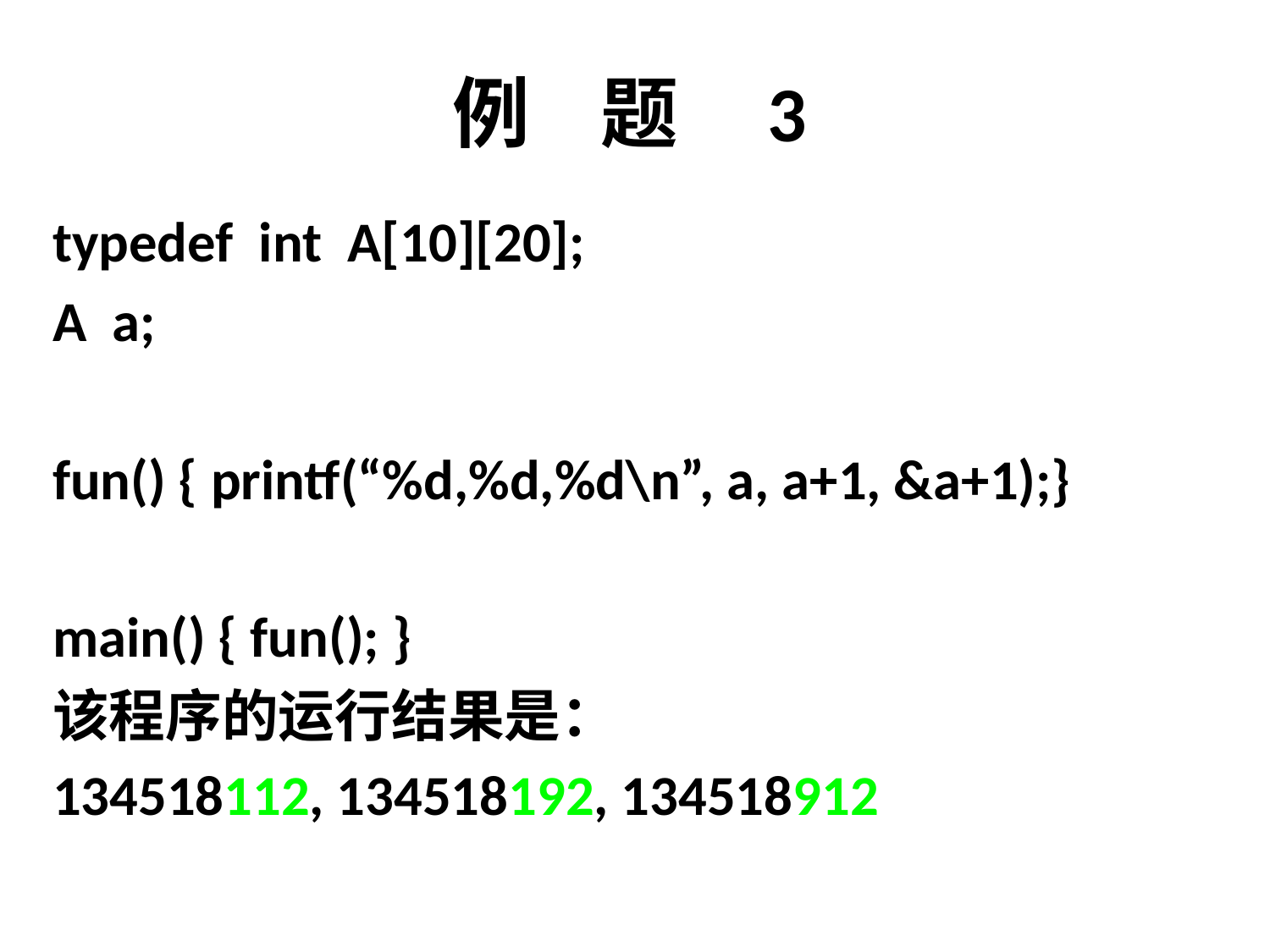

# 例    题    3
typedef  int  A[10][20];
A  a;

fun() { printf(“%d,%d,%d\n”, a, a+1, &a+1);}

main() { fun(); }
该程序的运行结果是：
134518112, 134518192, 134518912